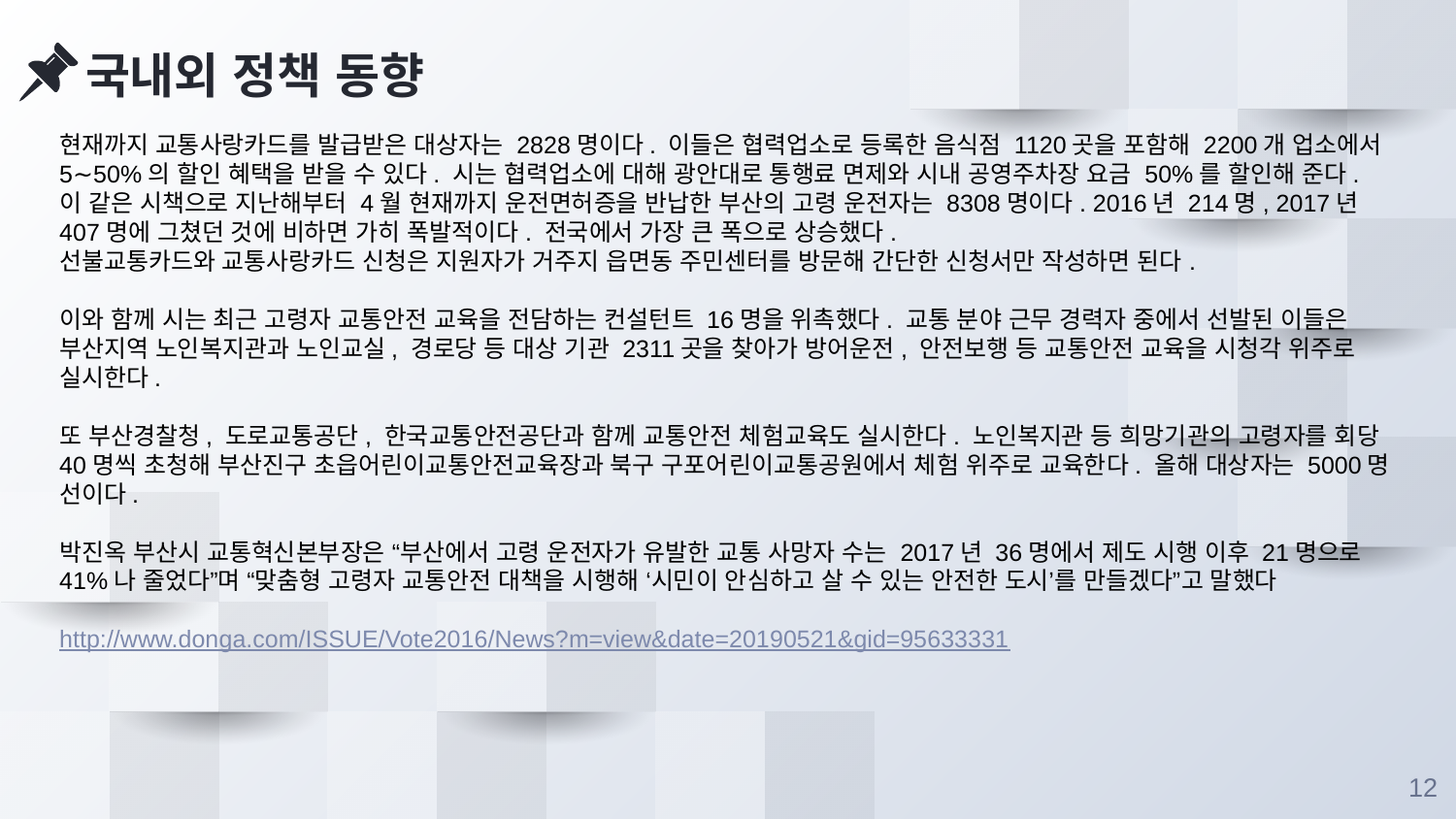

국내외 정책 동향
현재까지 교통사랑카드를 발급받은 대상자는 2828명이다. 이들은 협력업소로 등록한 음식점 1120곳을 포함해 2200개 업소에서 5∼50%의 할인 혜택을 받을 수 있다. 시는 협력업소에 대해 광안대로 통행료 면제와 시내 공영주차장 요금 50%를 할인해 준다.
이 같은 시책으로 지난해부터 4월 현재까지 운전면허증을 반납한 부산의 고령 운전자는 8308명이다. 2016년 214명, 2017년 407명에 그쳤던 것에 비하면 가히 폭발적이다. 전국에서 가장 큰 폭으로 상승했다.
선불교통카드와 교통사랑카드 신청은 지원자가 거주지 읍면동 주민센터를 방문해 간단한 신청서만 작성하면 된다.
이와 함께 시는 최근 고령자 교통안전 교육을 전담하는 컨설턴트 16명을 위촉했다. 교통 분야 근무 경력자 중에서 선발된 이들은 부산지역 노인복지관과 노인교실, 경로당 등 대상 기관 2311곳을 찾아가 방어운전, 안전보행 등 교통안전 교육을 시청각 위주로 실시한다.
또 부산경찰청, 도로교통공단, 한국교통안전공단과 함께 교통안전 체험교육도 실시한다. 노인복지관 등 희망기관의 고령자를 회당 40명씩 초청해 부산진구 초읍어린이교통안전교육장과 북구 구포어린이교통공원에서 체험 위주로 교육한다. 올해 대상자는 5000명 선이다.
박진옥 부산시 교통혁신본부장은 “부산에서 고령 운전자가 유발한 교통 사망자 수는 2017년 36명에서 제도 시행 이후 21명으로 41%나 줄었다”며 “맞춤형 고령자 교통안전 대책을 시행해 ‘시민이 안심하고 살 수 있는 안전한 도시’를 만들겠다”고 말했다

http://www.donga.com/ISSUE/Vote2016/News?m=view&date=20190521&gid=95633331
12